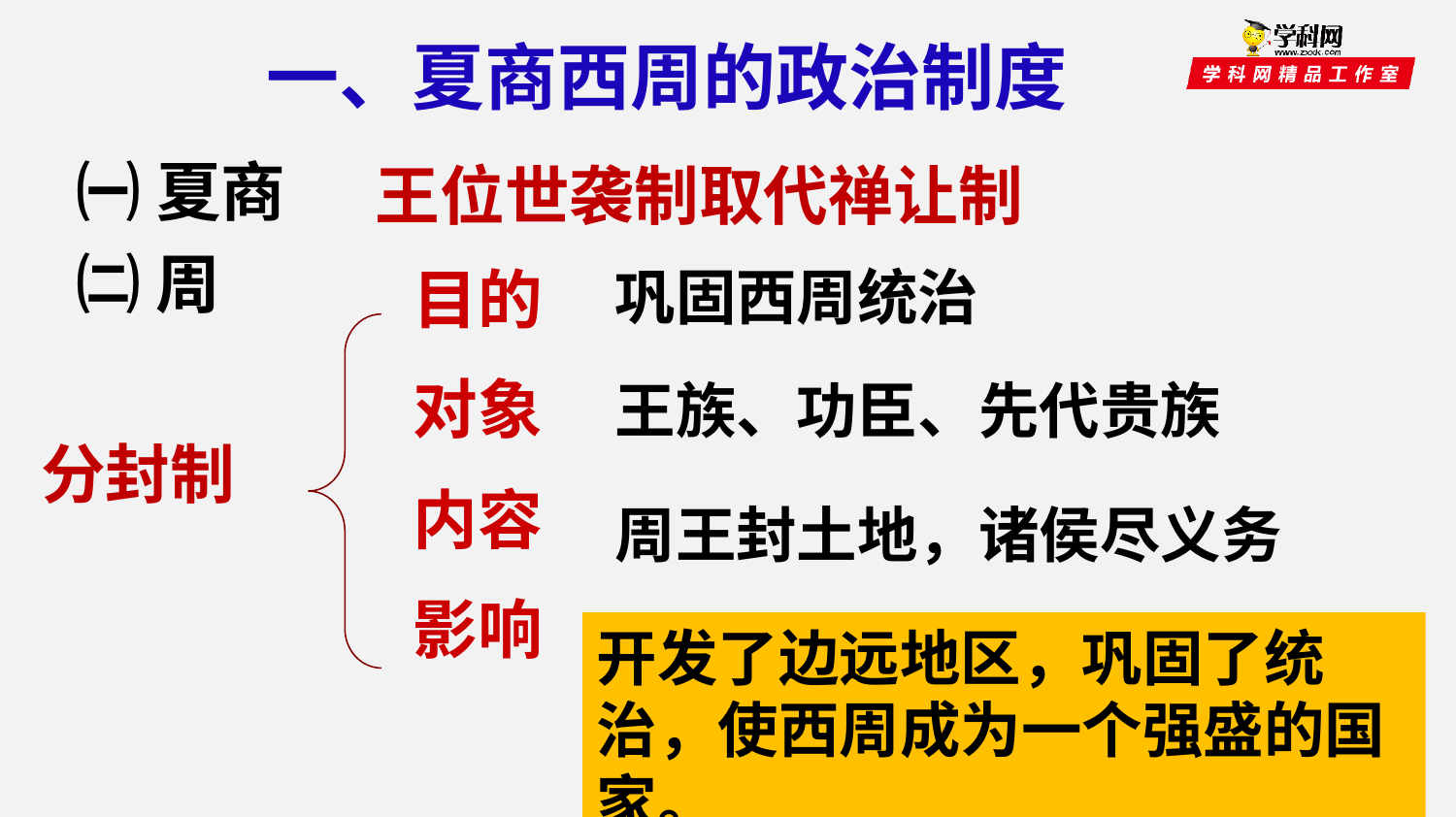

# 一、夏商西周的政治制度
㈠ 夏商
㈡ 周
王位世袭制取代禅让制
目的
对象
内容
影响

巩固西周统治
王族、功臣、先代贵族
分封制
周王封土地，诸侯尽义务
开发了边远地区，巩固了统治，使西周成为一个强盛的国家。